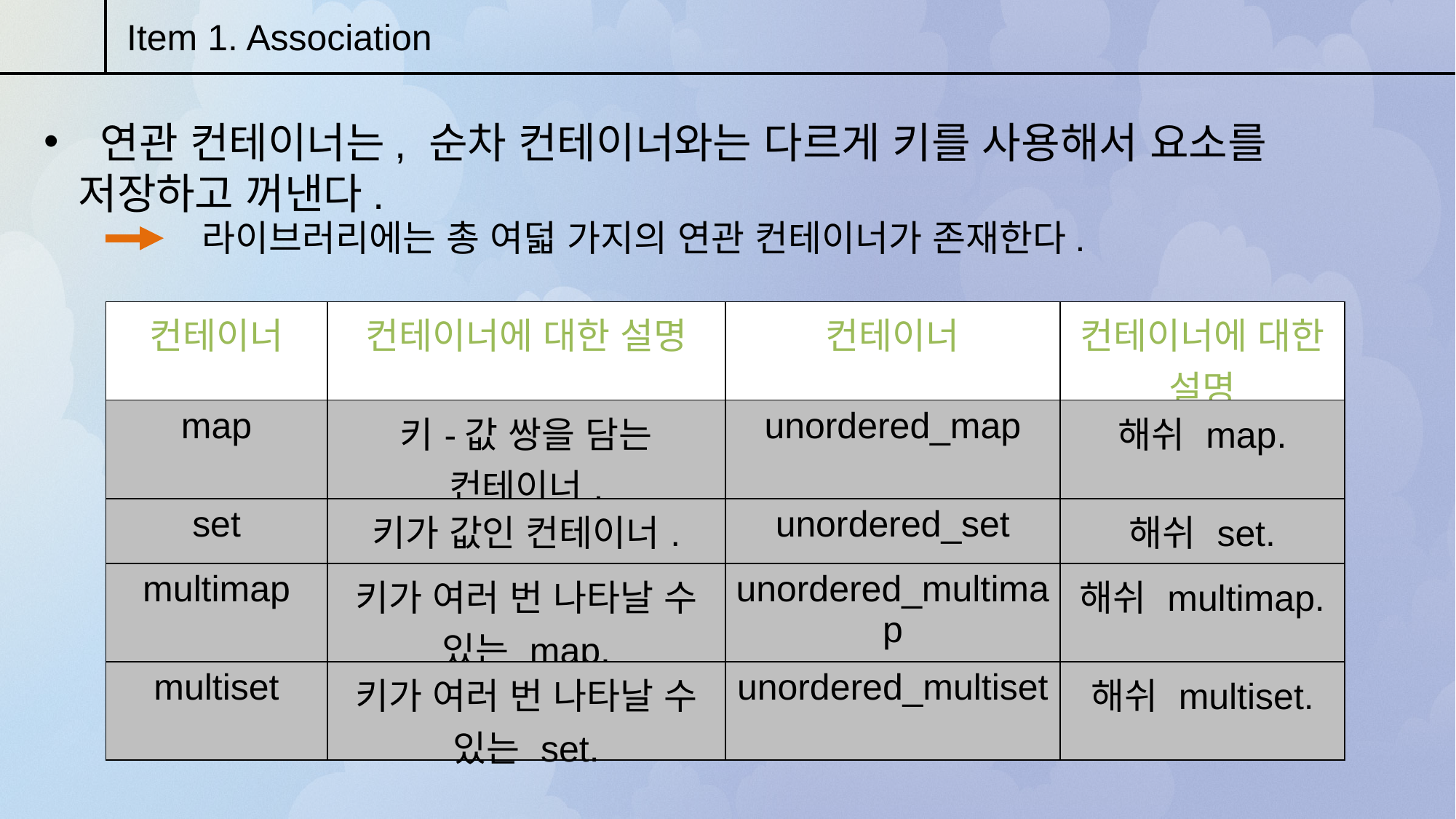

Item 1. Association
 연관 컨테이너는, 순차 컨테이너와는 다르게 키를 사용해서 요소를 저장하고 꺼낸다.
라이브러리에는 총 여덟 가지의 연관 컨테이너가 존재한다.
| 컨테이너 | 컨테이너에 대한 설명 | 컨테이너 | 컨테이너에 대한 설명 |
| --- | --- | --- | --- |
| map | 키-값 쌍을 담는 컨테이너. | unordered\_map | 해쉬 map. |
| set | 키가 값인 컨테이너. | unordered\_set | 해쉬 set. |
| multimap | 키가 여러 번 나타날 수 있는 map. | unordered\_multimap | 해쉬 multimap. |
| multiset | 키가 여러 번 나타날 수 있는 set. | unordered\_multiset | 해쉬 multiset. |